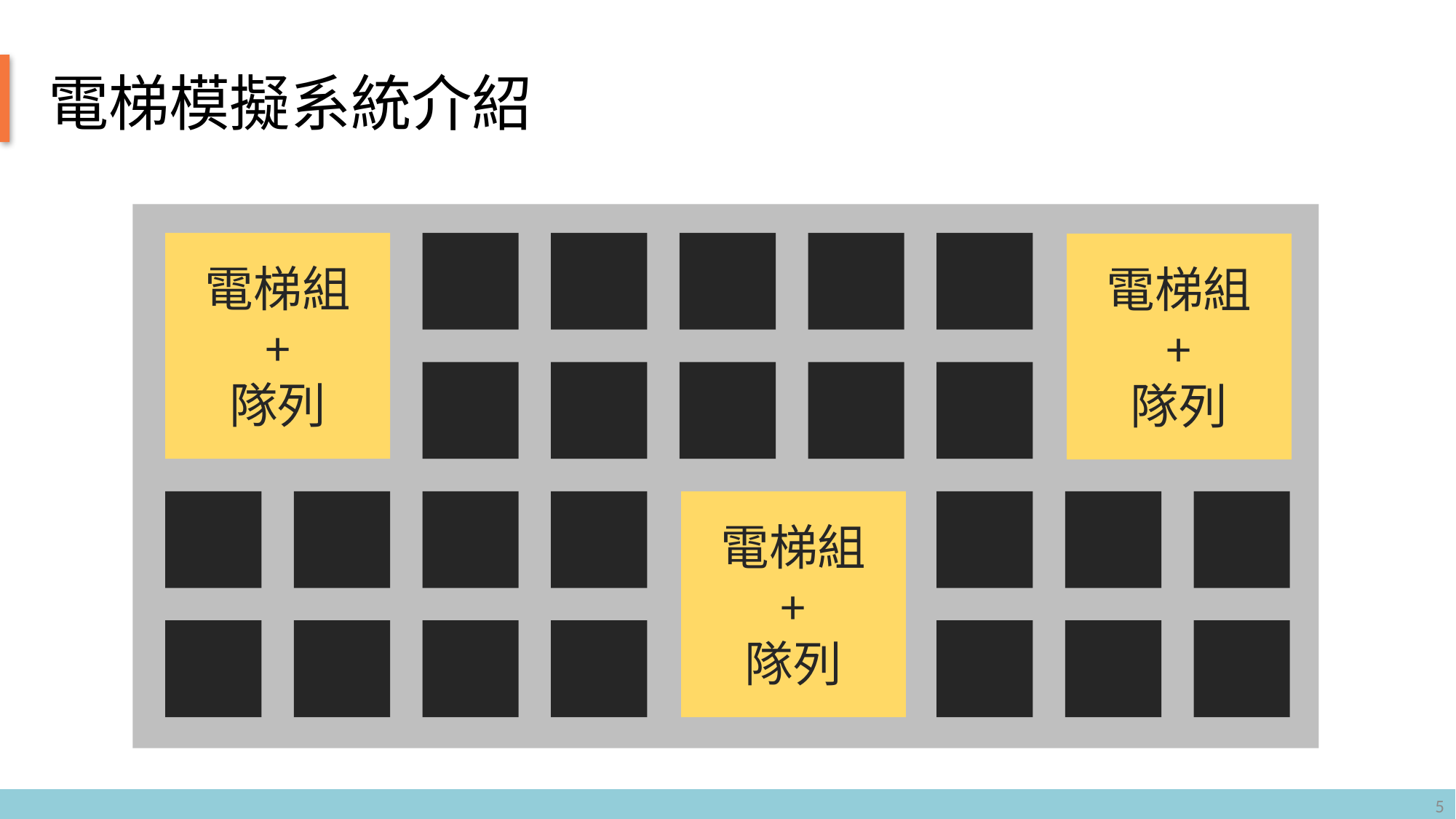

電梯模擬系統介紹

電梯組
+
隊列

電梯組
+
隊列

電梯組
+
隊列

5